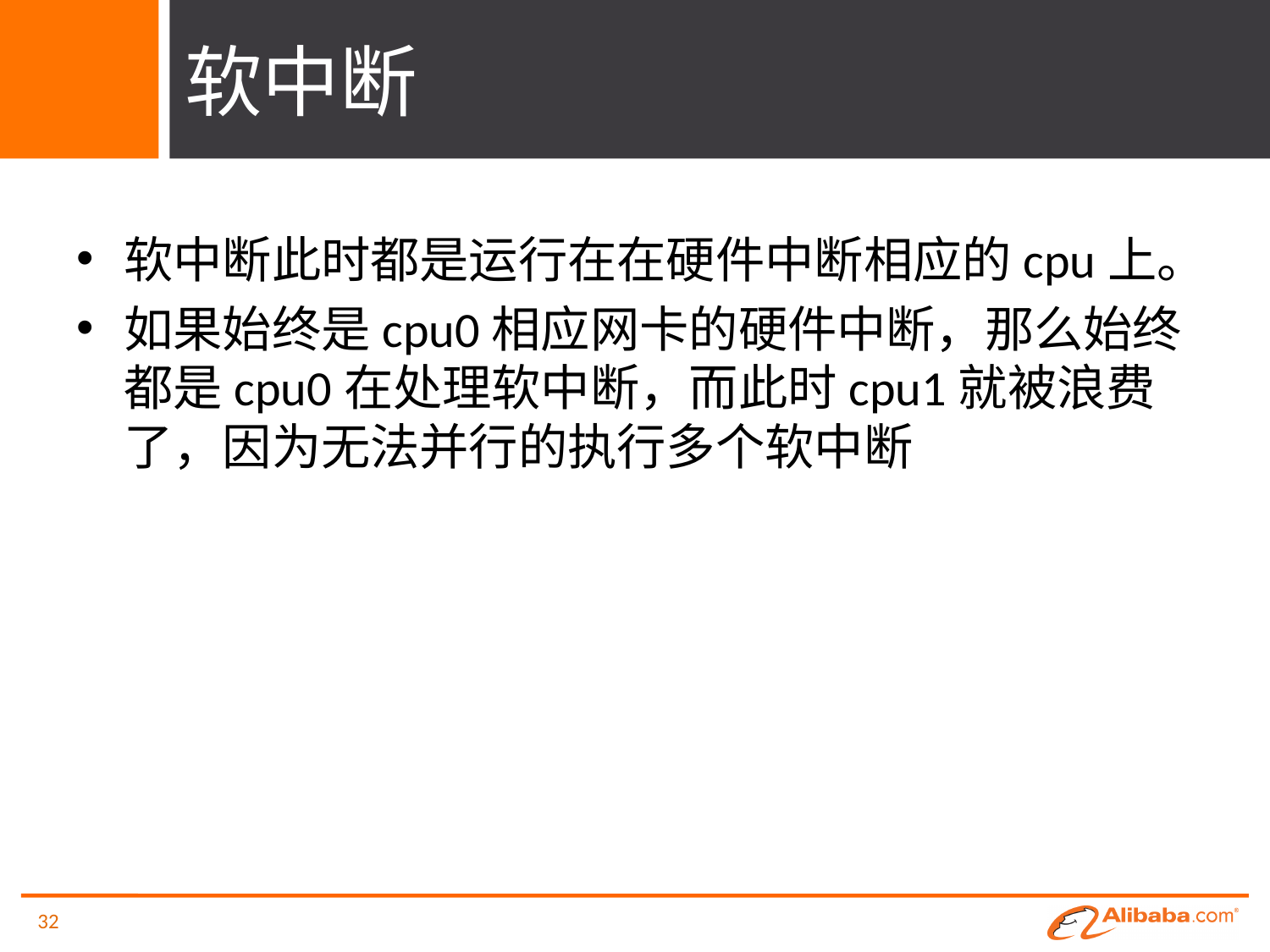

# 软中断
软中断此时都是运行在在硬件中断相应的cpu上。
如果始终是cpu0相应网卡的硬件中断，那么始终都是cpu0在处理软中断，而此时cpu1就被浪费了，因为无法并行的执行多个软中断
32